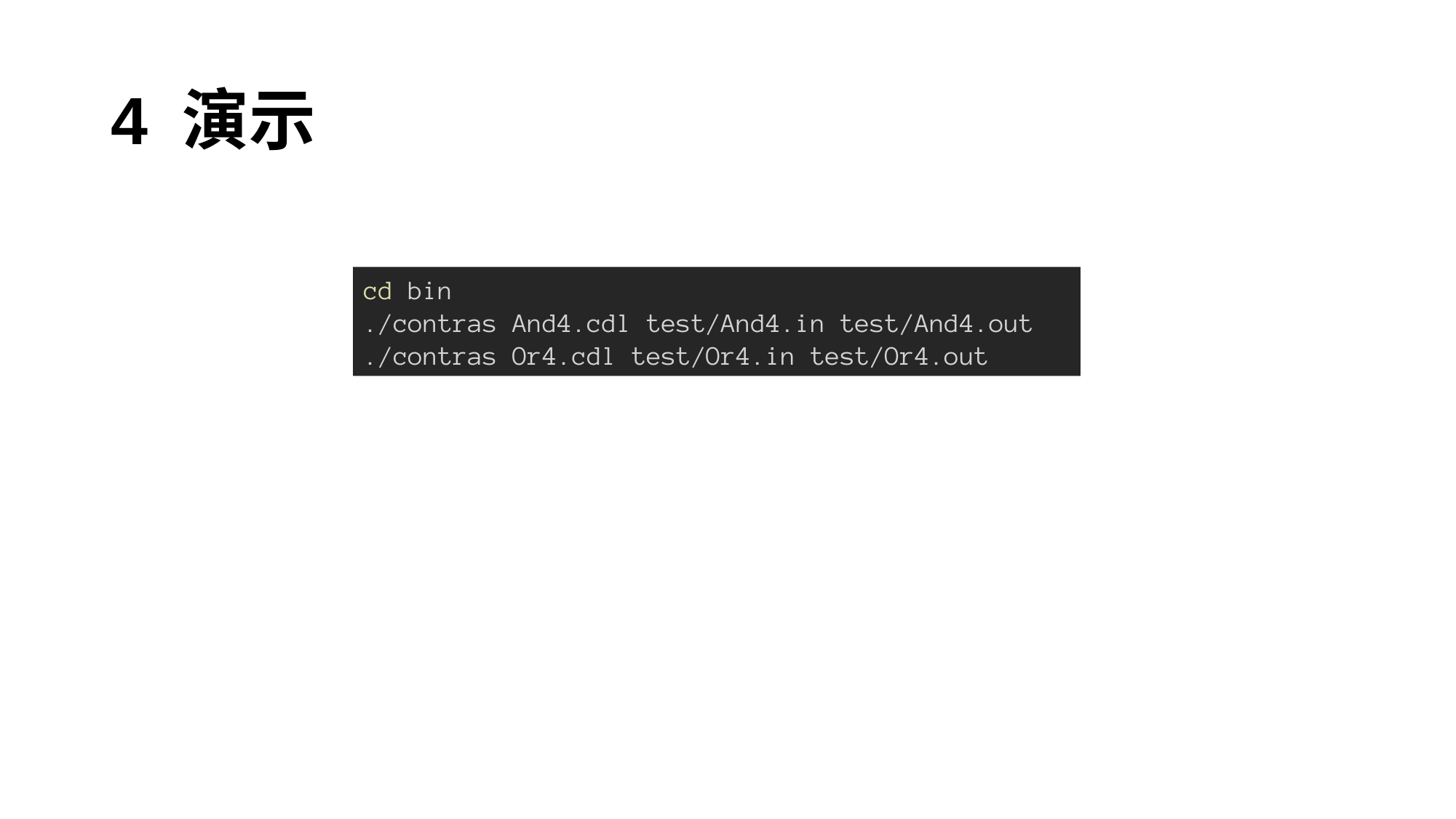

# 4 演示
cd bin
./contras And4.cdl test/And4.in test/And4.out
./contras Or4.cdl test/Or4.in test/Or4.out